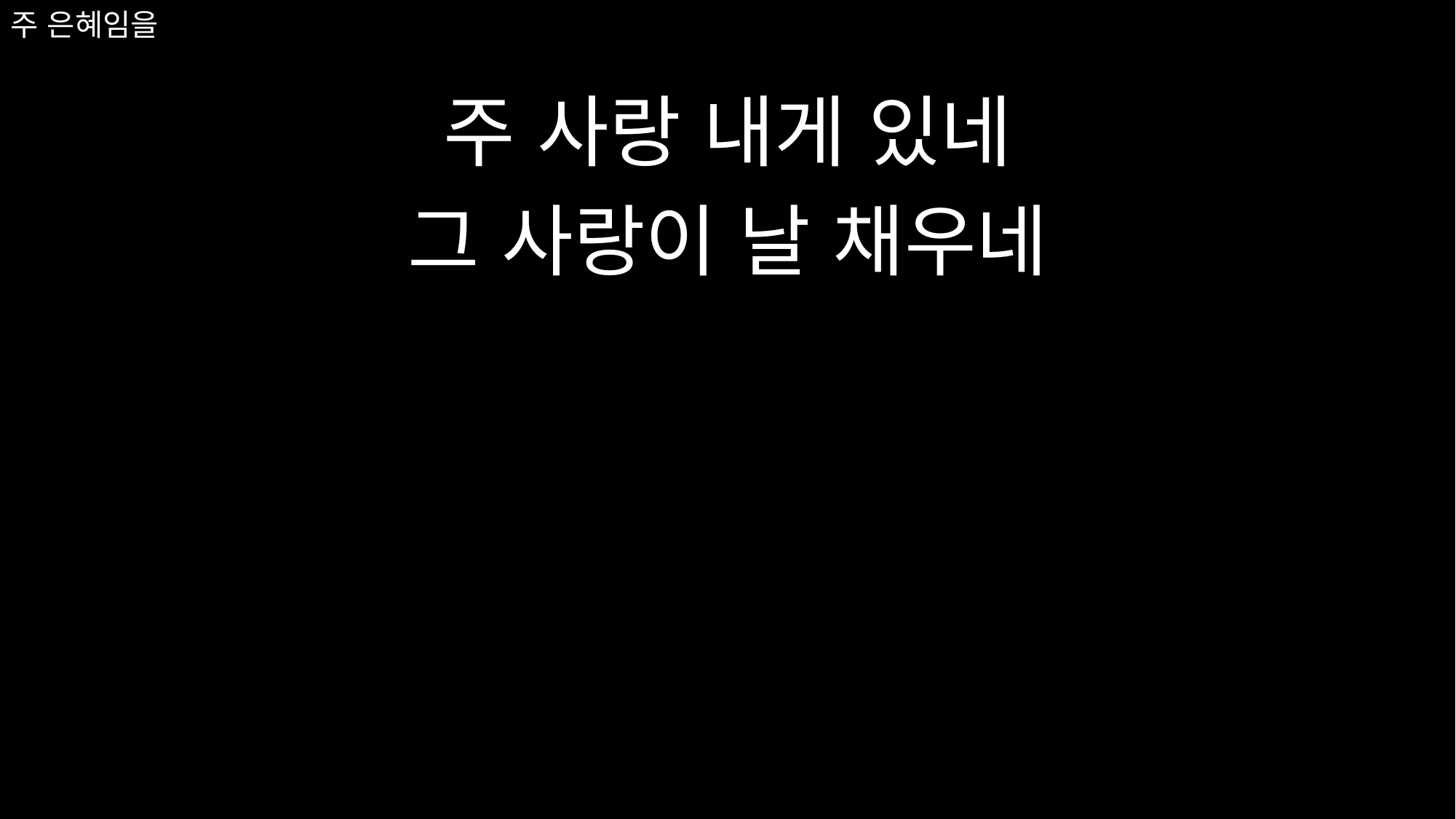

# 주 은혜임을
주 사랑 내게 있네
그 사랑이 날 채우네